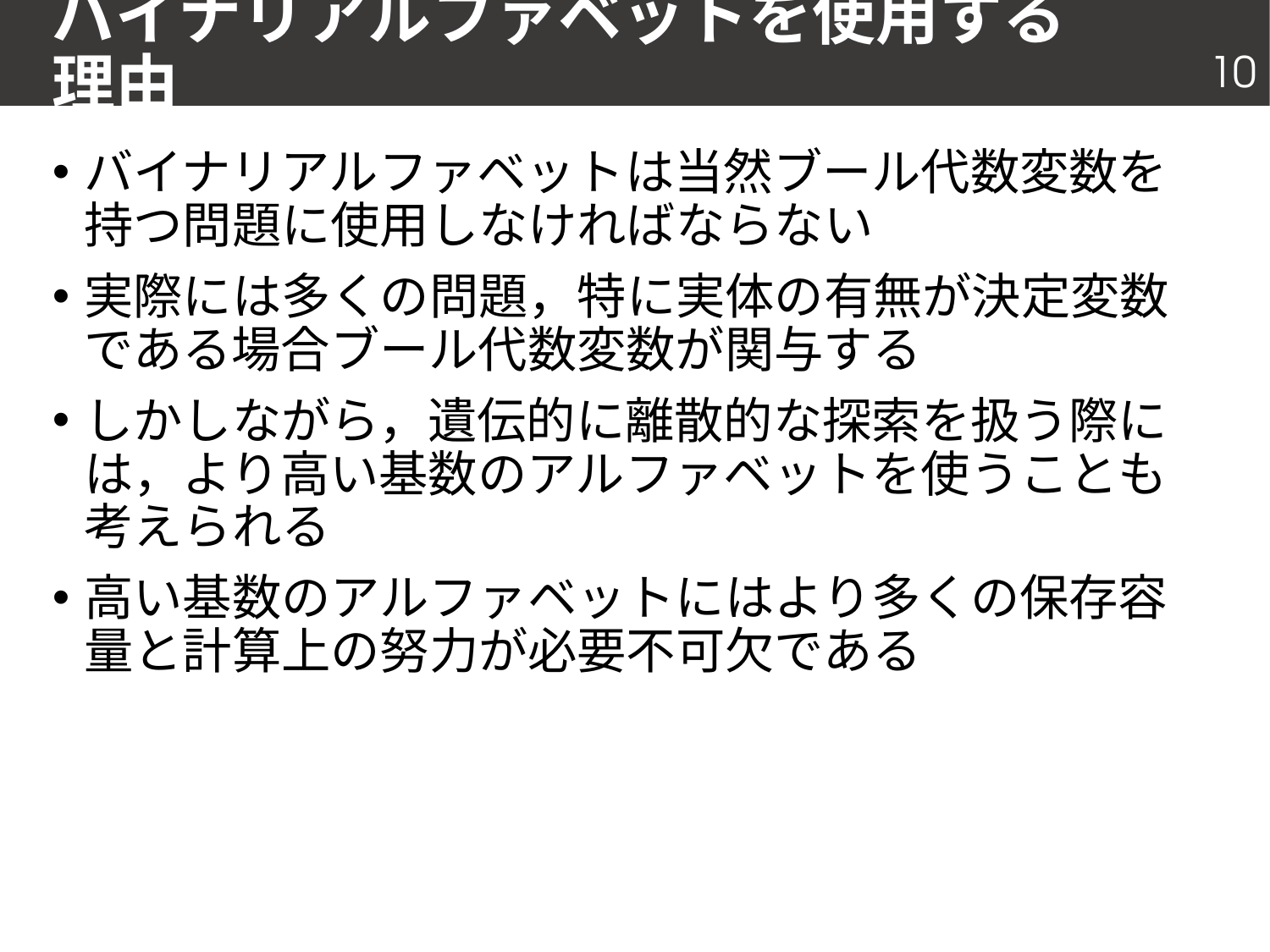

# バイナリアルファベットを使用する理由
10
バイナリアルファベットは当然ブール代数変数を持つ問題に使用しなければならない
実際には多くの問題，特に実体の有無が決定変数である場合ブール代数変数が関与する
しかしながら，遺伝的に離散的な探索を扱う際には，より高い基数のアルファベットを使うことも考えられる
高い基数のアルファベットにはより多くの保存容量と計算上の努力が必要不可欠である